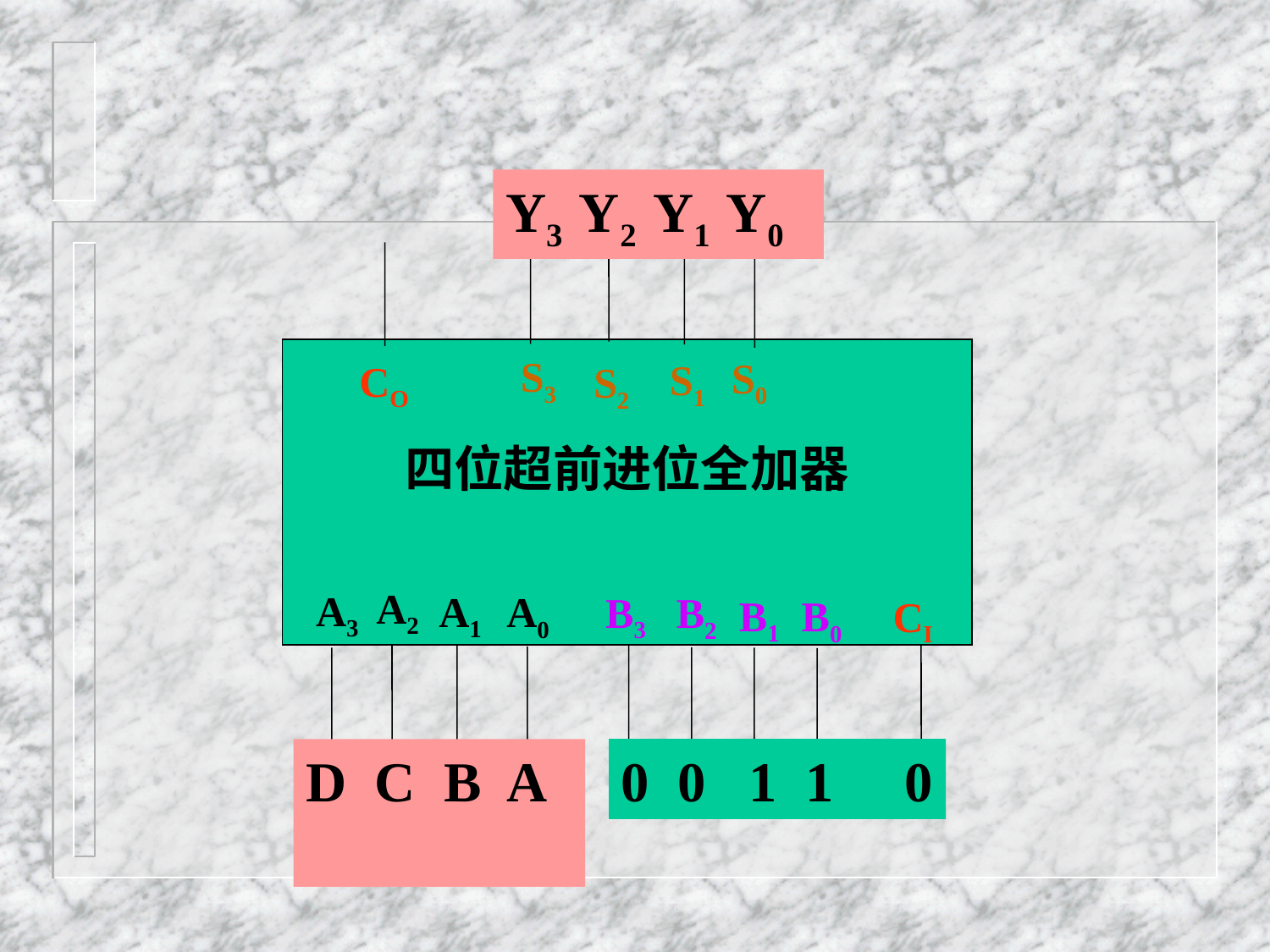

Y3  Y2  Y1  Y0

四位超前进位全加器

S3
S0
S1
CO
S2
A2
A3
A1
A0
B3
B2
B1
B0
CI

0  0   1  1     0
D  C  B  A